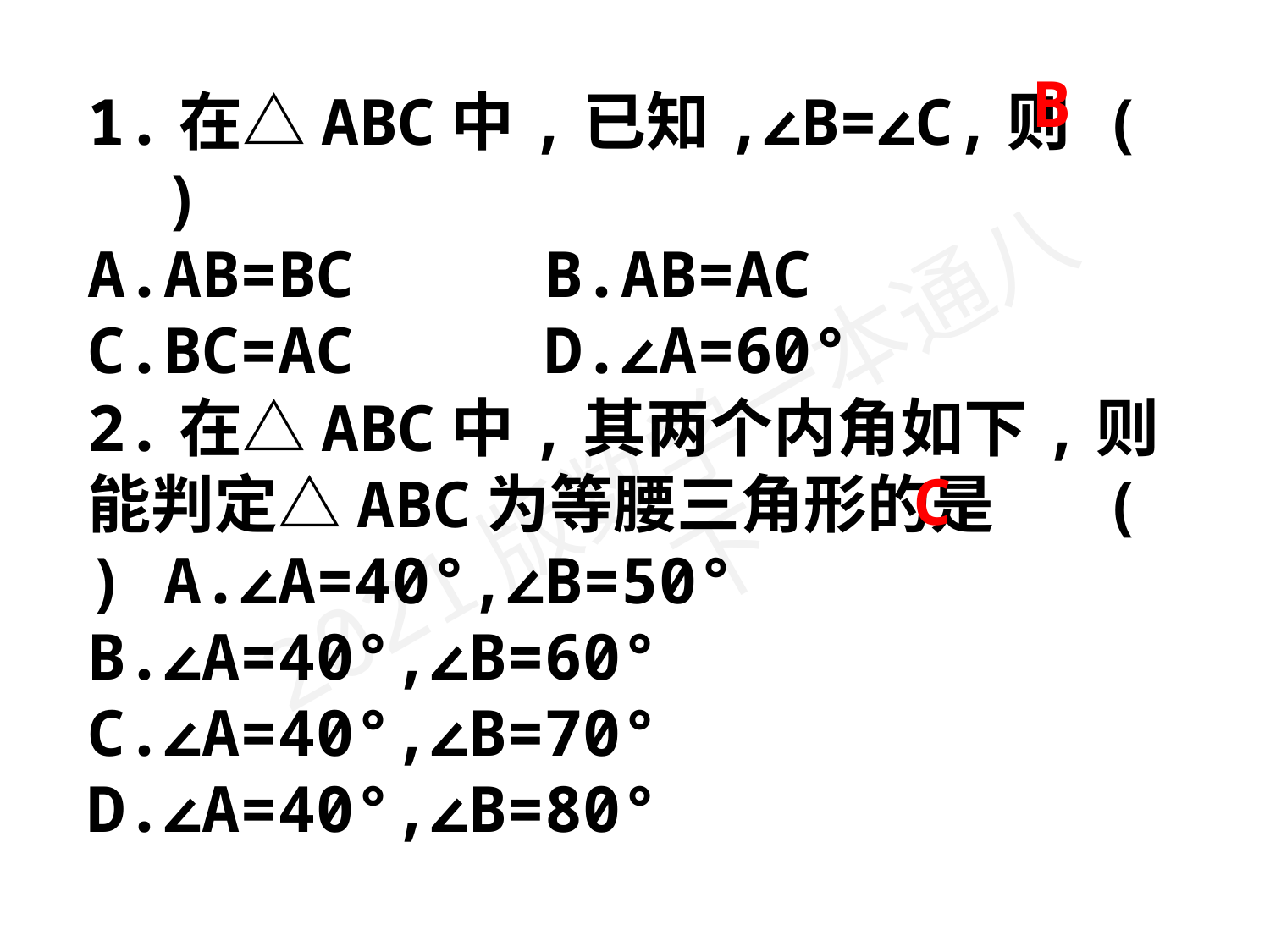

B
1.在△ABC中,已知,∠B=∠C,则	(   )
A.AB=BC	  B.AB=AC
C.BC=AC	  D.∠A=60°
2.在△ABC中,其两个内角如下,则能判定△ABC为等腰三角形的是	(   ) A.∠A=40°,∠B=50°
B.∠A=40°,∠B=60°
C.∠A=40°,∠B=70°
D.∠A=40°,∠B=80°
C